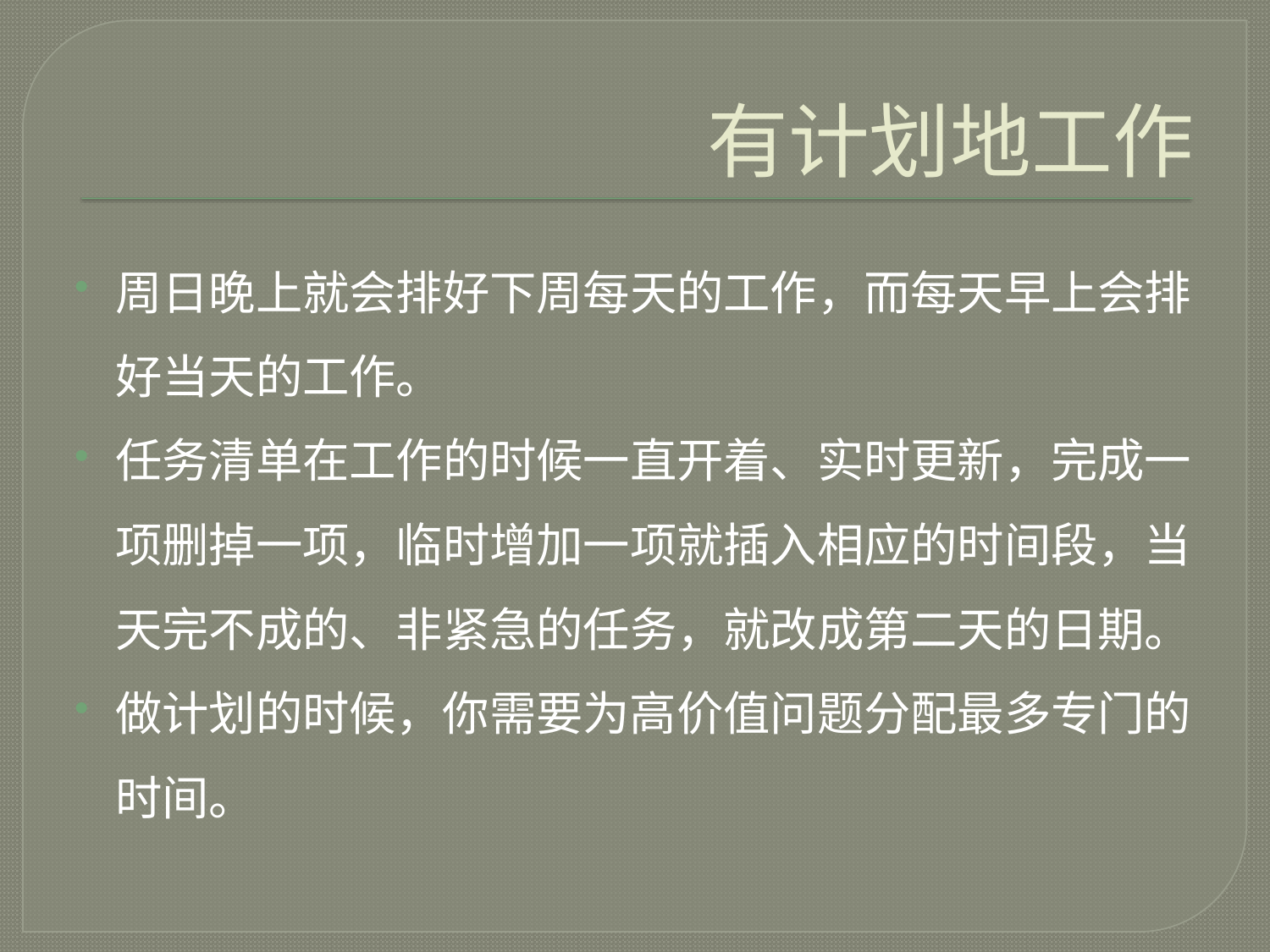

# 有计划地工作
周日晚上就会排好下周每天的工作，而每天早上会排好当天的工作。
任务清单在工作的时候一直开着、实时更新，完成一项删掉一项，临时增加一项就插入相应的时间段，当天完不成的、非紧急的任务，就改成第二天的日期。
做计划的时候，你需要为高价值问题分配最多专门的时间。